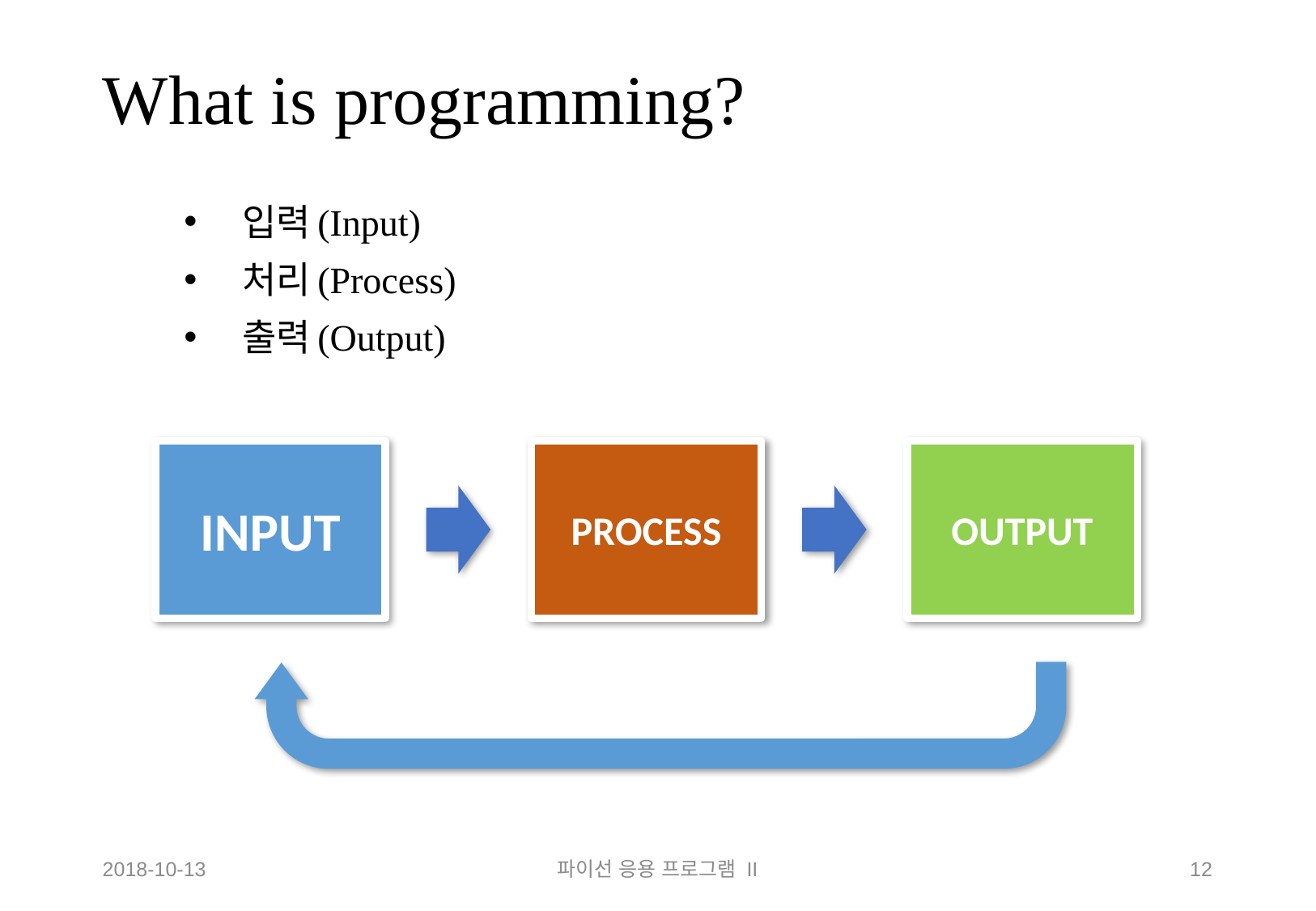

# What is programming?
입력(Input)
처리(Process)
출력(Output)
INPUT
PROCESS
OUTPUT

2018-10-13
파이선 응용 프로그램 II
12